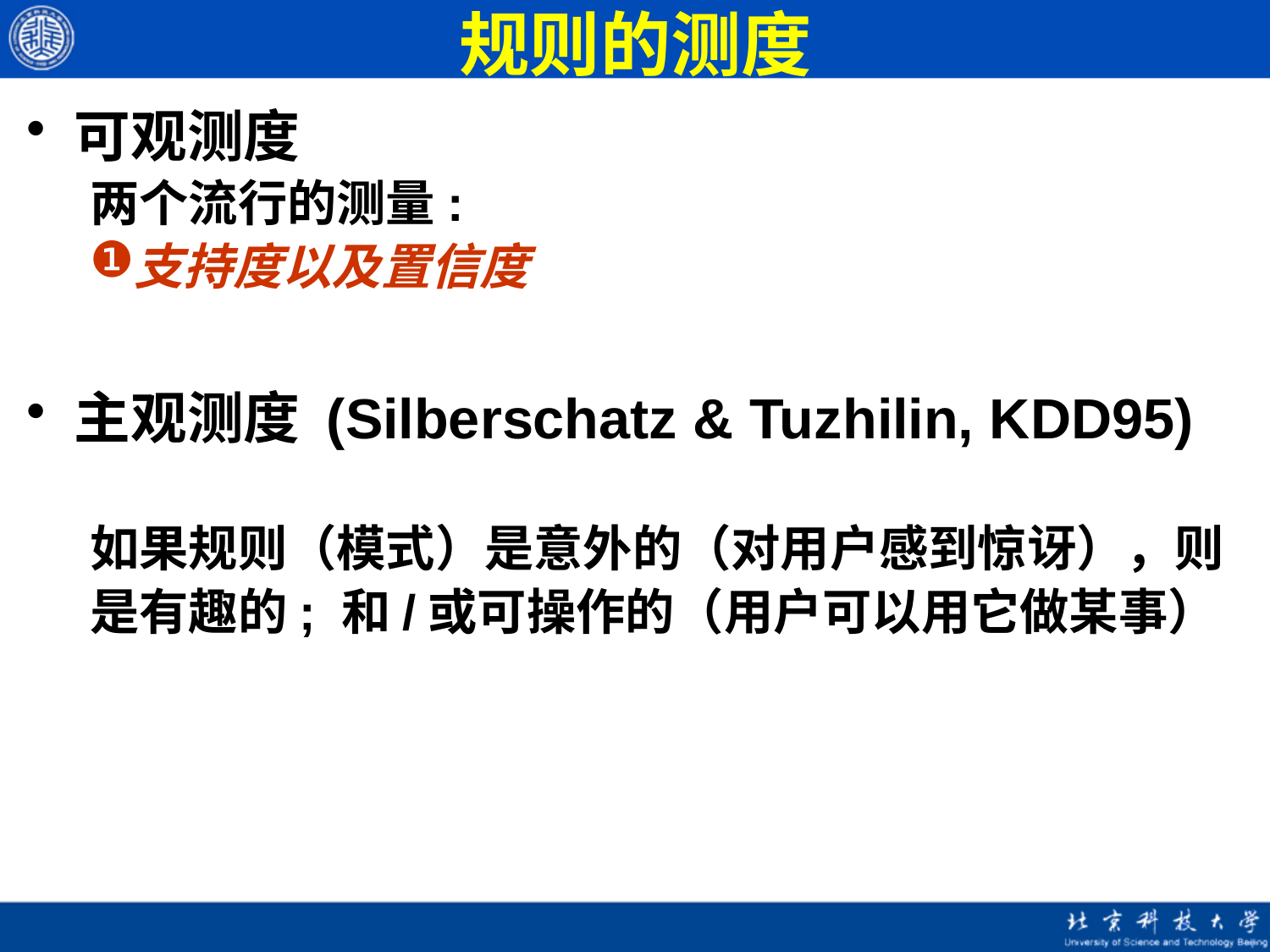

# 规则的测度
可观测度
两个流行的测量:
支持度以及置信度

主观测度 (Silberschatz & Tuzhilin, KDD95)

如果规则（模式）是意外的（对用户感到惊讶），则
是有趣的; 和/或可操作的（用户可以用它做某事）